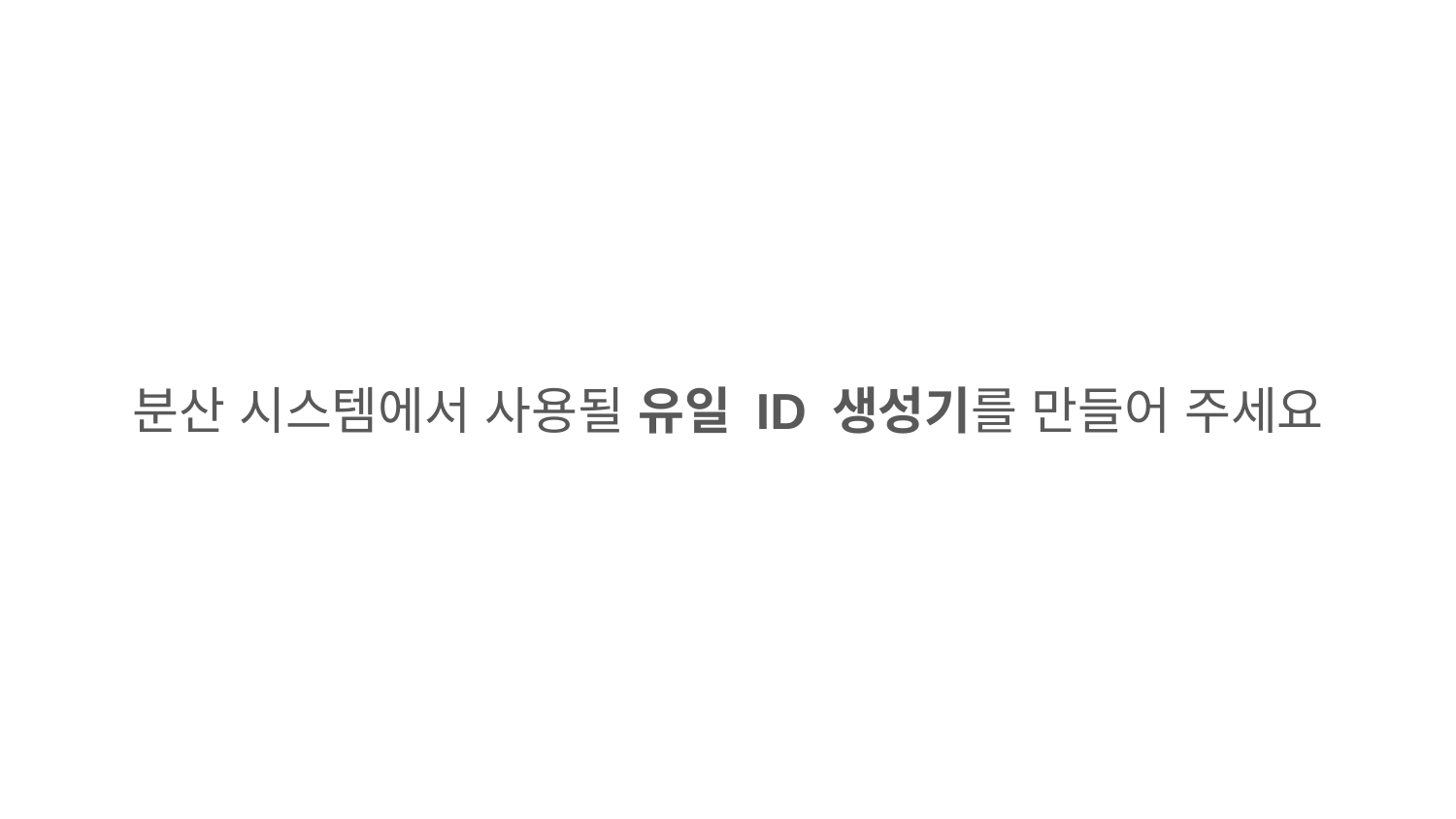

분산 시스템에서 사용될 유일 ID 생성기를 만들어 주세요